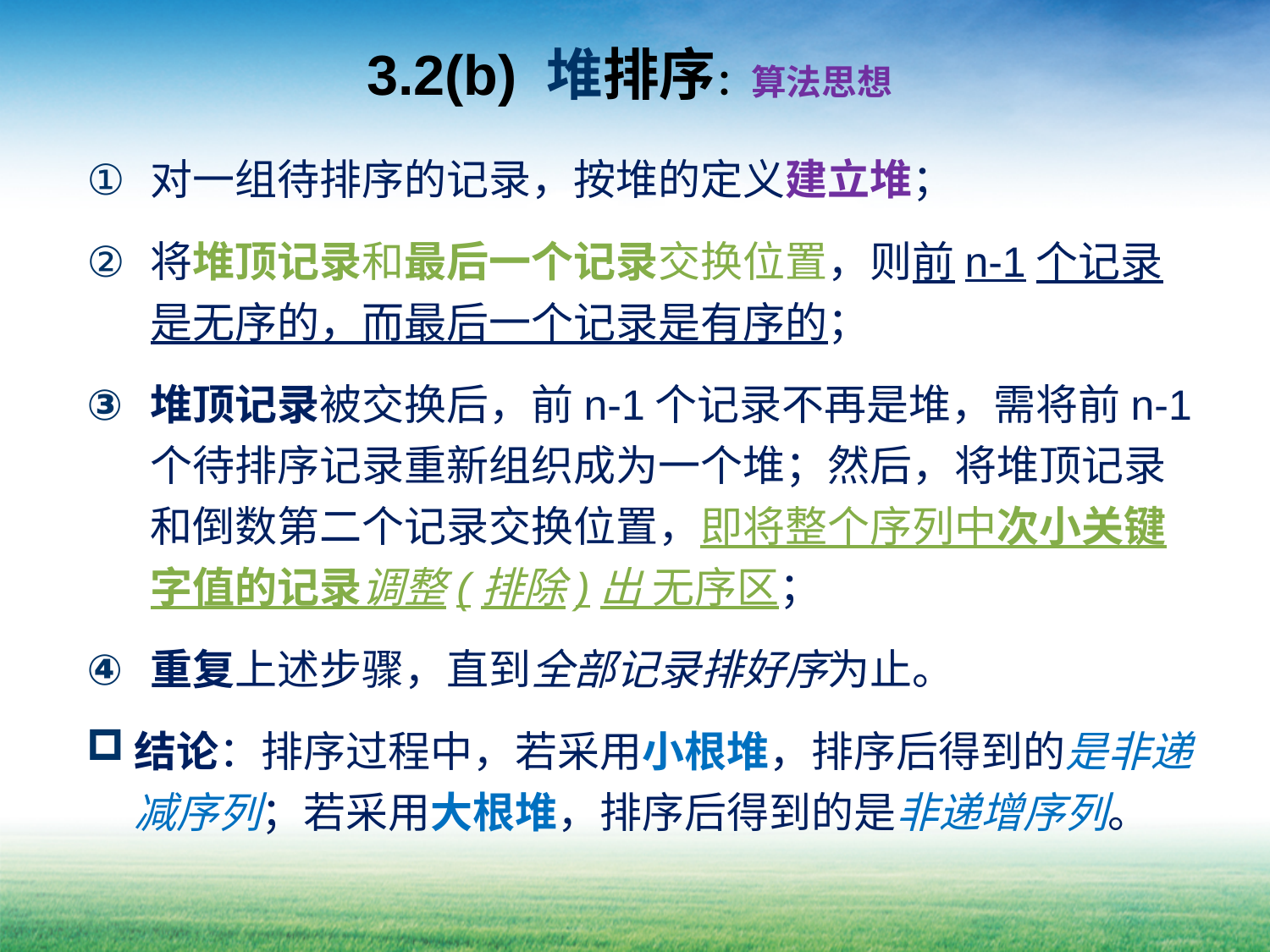

# 3.2(b) 堆排序：算法思想
对一组待排序的记录，按堆的定义建立堆；
将堆顶记录和最后一个记录交换位置，则前n-1个记录是无序的，而最后一个记录是有序的；
堆顶记录被交换后，前n-1个记录不再是堆，需将前n-1个待排序记录重新组织成为一个堆；然后，将堆顶记录和倒数第二个记录交换位置，即将整个序列中次小关键字值的记录调整(排除)出 无序区；
重复上述步骤，直到全部记录排好序为止。
结论：排序过程中，若采用小根堆，排序后得到的是非递减序列；若采用大根堆，排序后得到的是非递增序列。